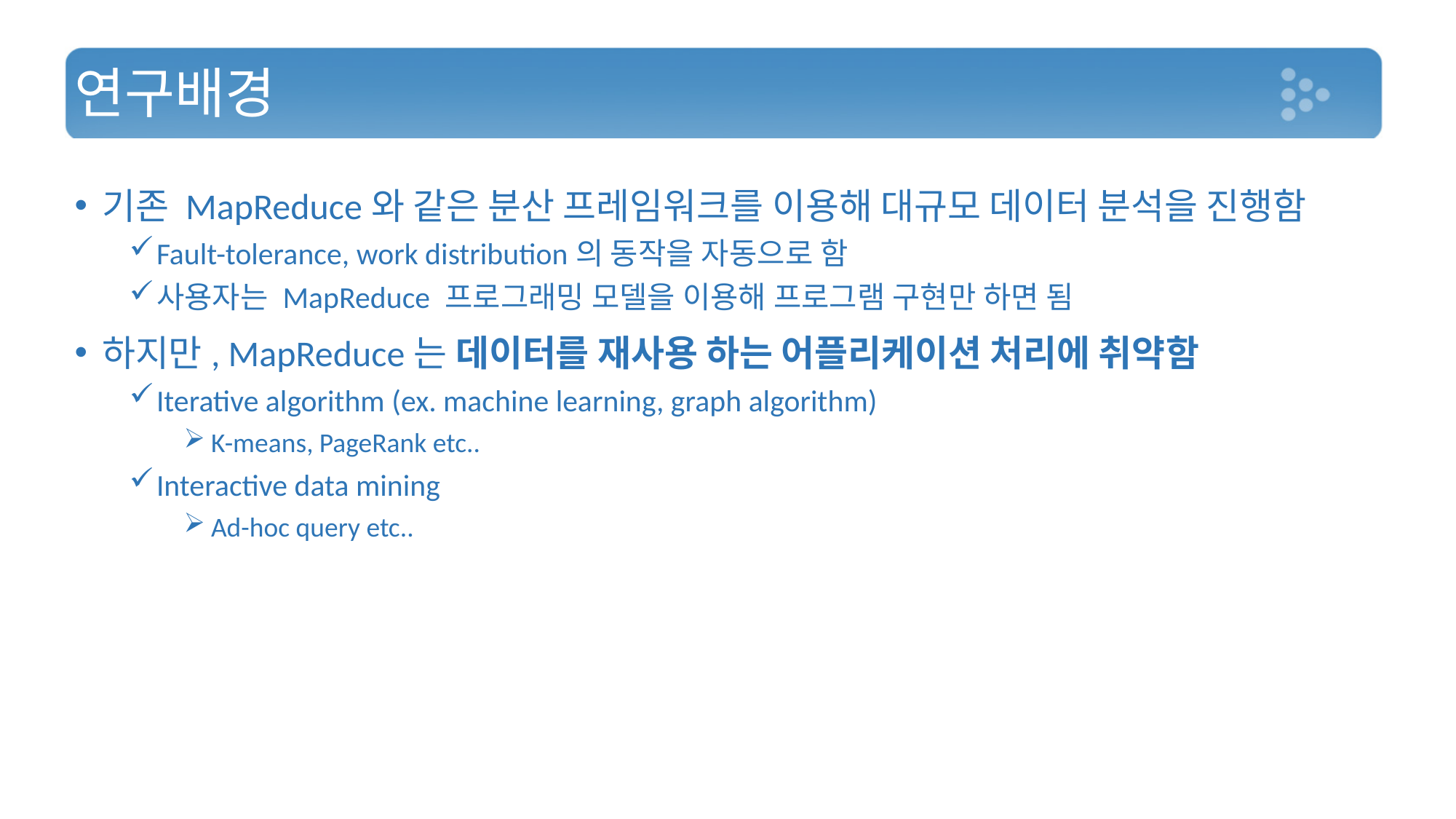

# 연구배경
기존 MapReduce와 같은 분산 프레임워크를 이용해 대규모 데이터 분석을 진행함
Fault-tolerance, work distribution의 동작을 자동으로 함
사용자는 MapReduce 프로그래밍 모델을 이용해 프로그램 구현만 하면 됨
하지만, MapReduce는 데이터를 재사용 하는 어플리케이션 처리에 취약함
Iterative algorithm (ex. machine learning, graph algorithm)
K-means, PageRank etc..
Interactive data mining
Ad-hoc query etc..